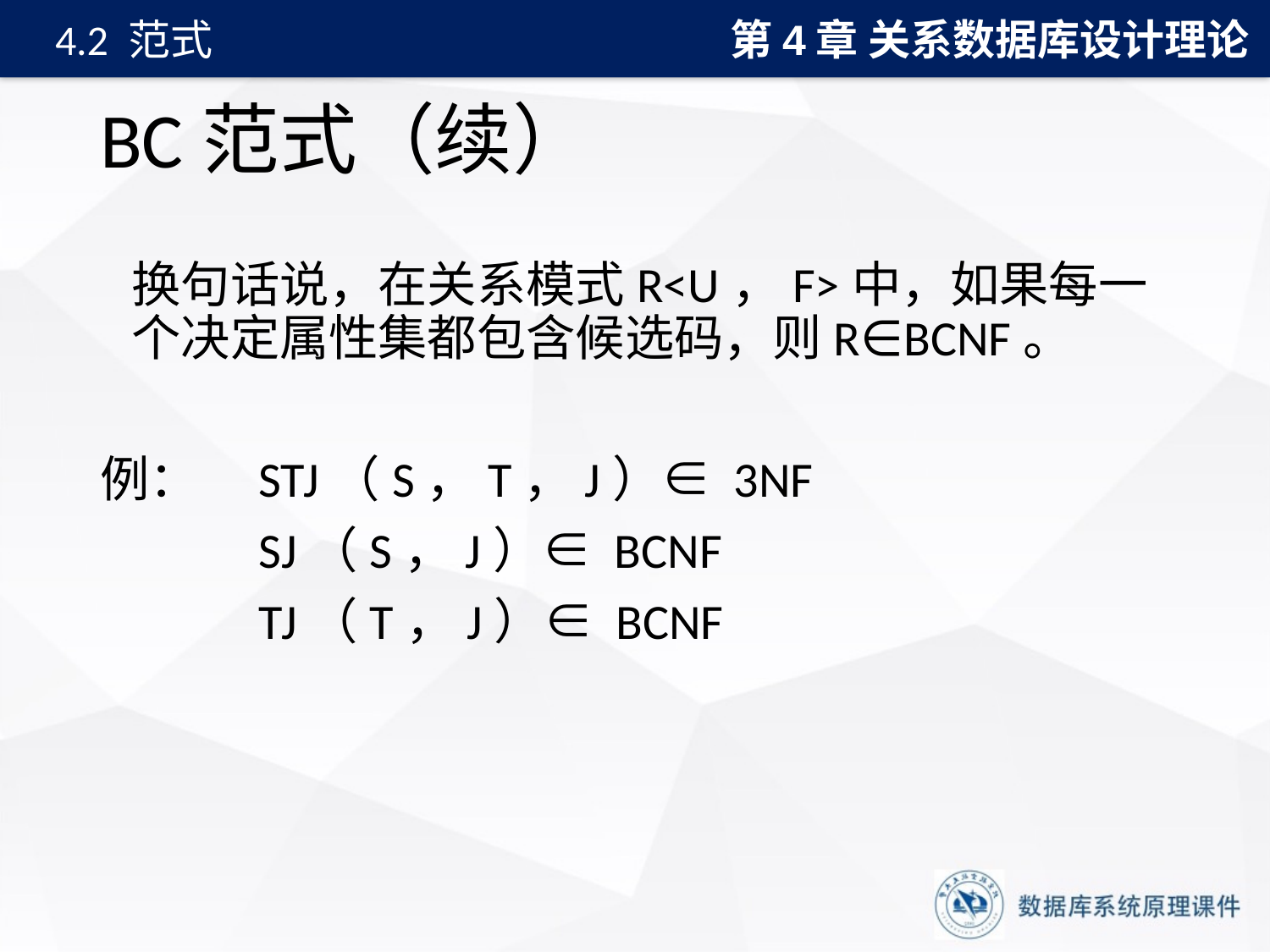

第4章 关系数据库设计理论
4.2 范式
# BC范式（续）
	换句话说，在关系模式R<U，F>中，如果每一个决定属性集都包含候选码，则R∈BCNF。

例：	STJ（S，T，J）∈ 3NF
		SJ（S，J）∈ BCNF
		TJ（T，J）∈ BCNF